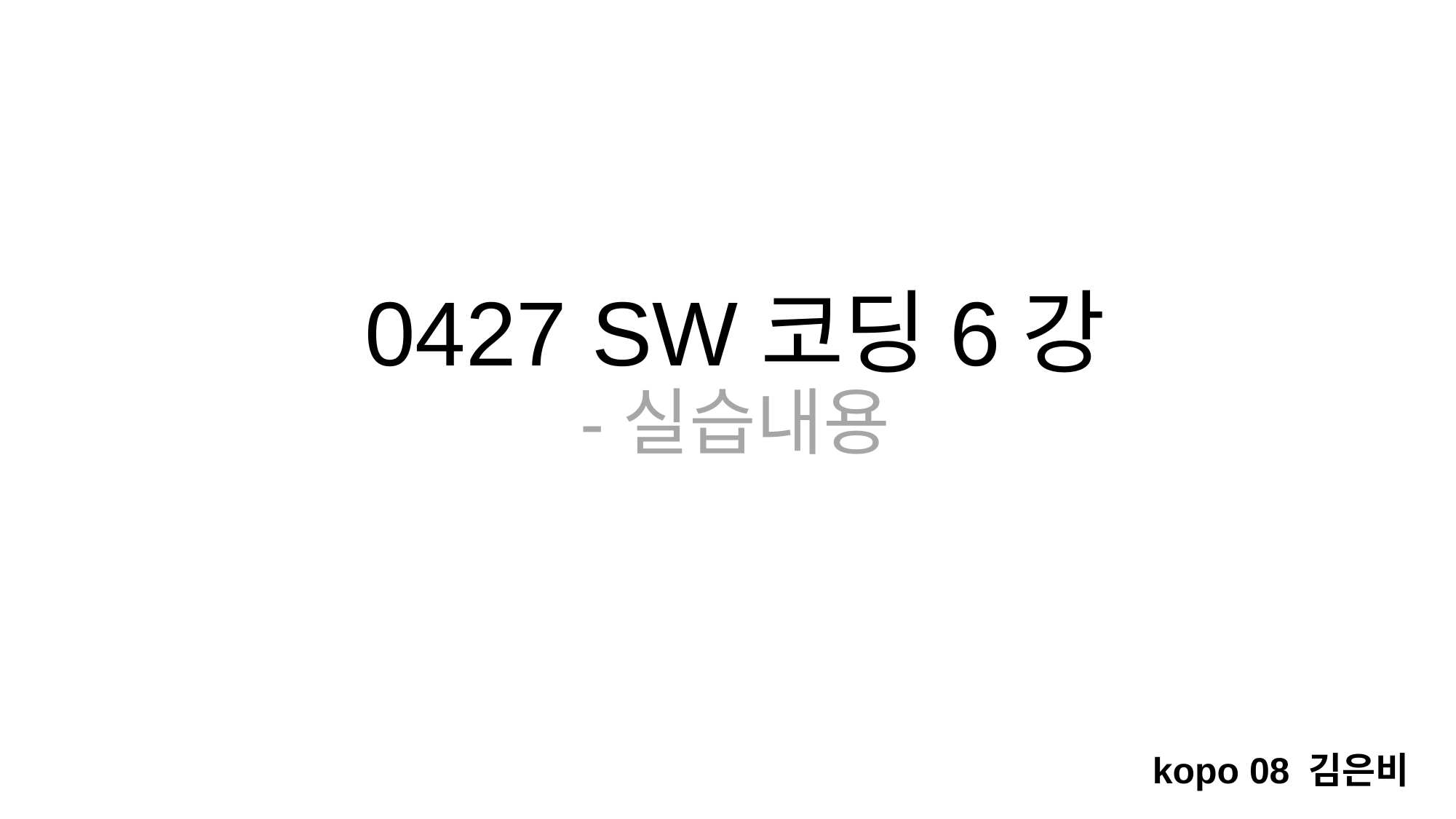

# 0427 SW코딩6강 -실습내용
kopo 08 김은비